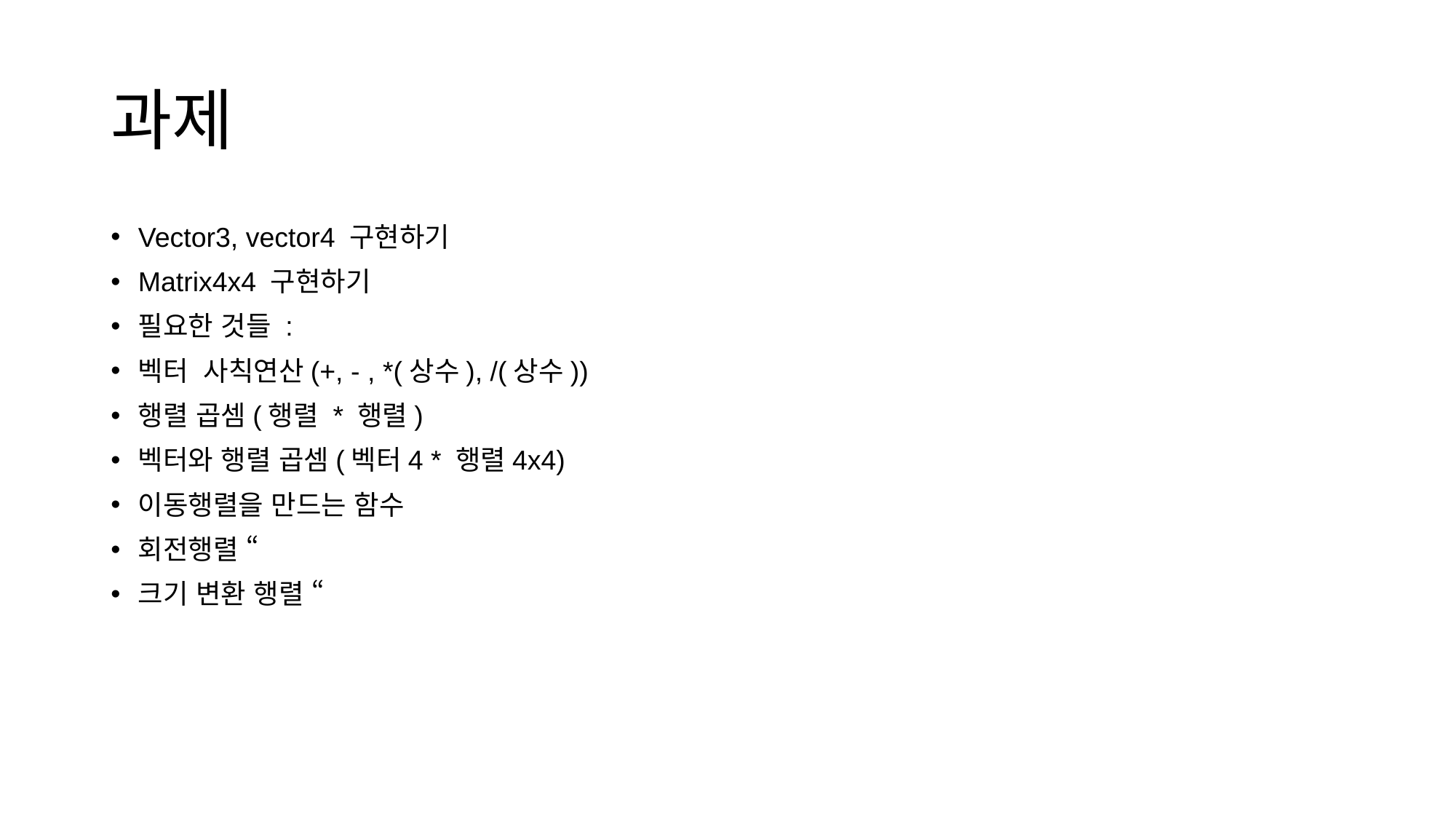

# 과제
Vector3, vector4 구현하기
Matrix4x4 구현하기
필요한 것들 :
벡터  사칙연산(+, - , *(상수), /(상수))
행렬 곱셈(행렬 * 행렬)
벡터와 행렬 곱셈(벡터4 * 행렬4x4)
이동행렬을 만드는 함수
회전행렬 “
크기 변환 행렬 “